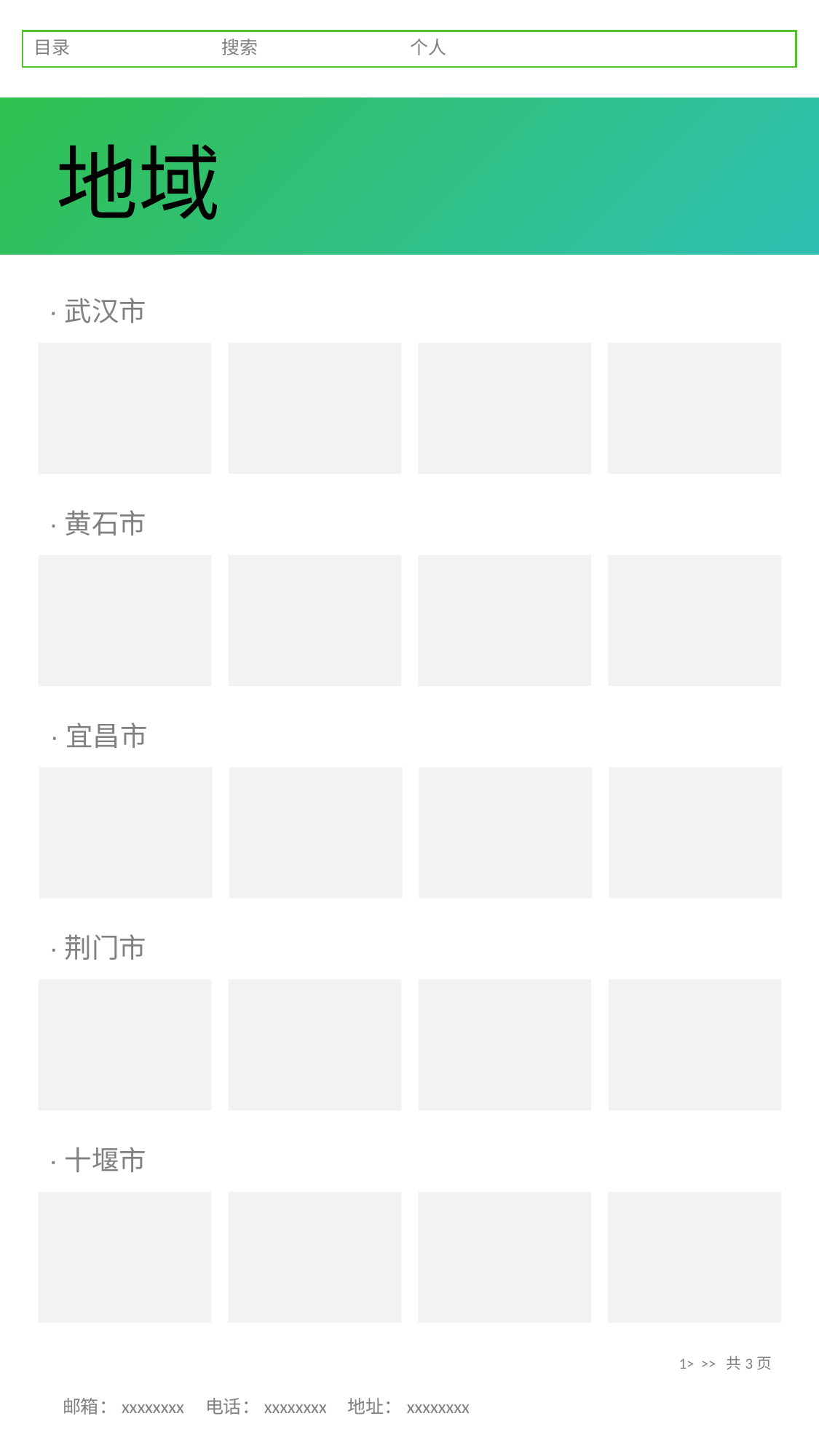

目录                                      搜索                                      个人

地域
·武汉市

·黄石市

·宜昌市

·荆门市

·十堰市

1>  >>  共3页
邮箱：xxxxxxxx    电话：xxxxxxxx    地址：xxxxxxxx